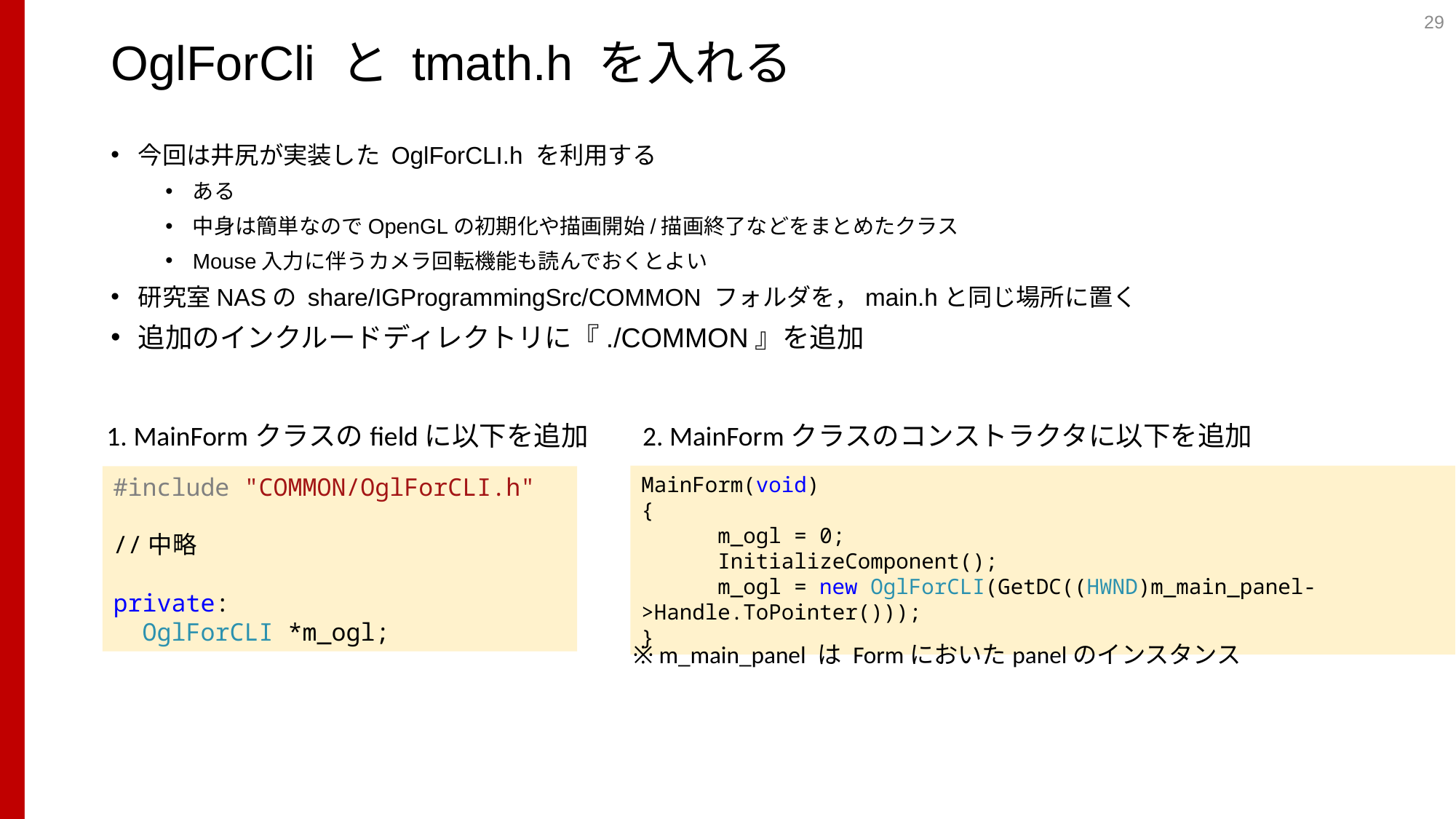

29
# OglForCli と tmath.h を入れる
今回は井尻が実装した OglForCLI.h を利用する
ある
中身は簡単なのでOpenGLの初期化や描画開始/描画終了などをまとめたクラス
Mouse入力に伴うカメラ回転機能も読んでおくとよい
研究室NASの share/IGProgrammingSrc/COMMON フォルダを，main.hと同じ場所に置く
追加のインクルードディレクトリに『./COMMON』を追加
1. MainFormクラスのfieldに以下を追加
2. MainFormクラスのコンストラクタに以下を追加
MainForm(void)
{
      m_ogl = 0;
      InitializeComponent();
      m_ogl = new OglForCLI(GetDC((HWND)m_main_panel->Handle.ToPointer()));
}
#include "COMMON/OglForCLI.h"

//中略

private:
  OglForCLI *m_ogl;
※ m_main_panel は Formにおいたpanelのインスタンス